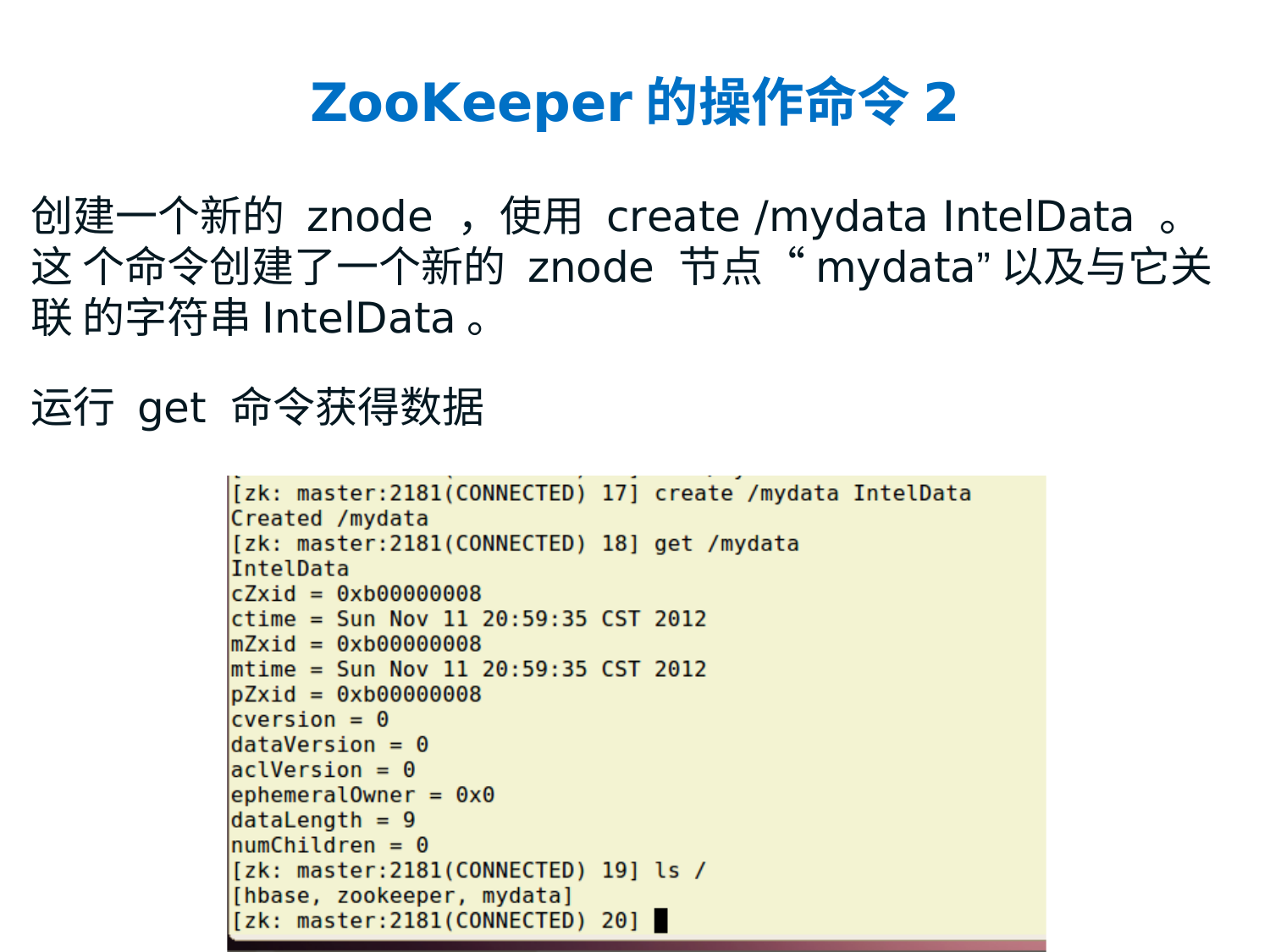

# ZooKeeper的操作命令2
创建一个新的 znode ，使用 create /mydata IntelData 。这 个命令创建了一个新的 znode 节点“mydata”以及与它关联 的字符串IntelData。

运行 get 命令获得数据